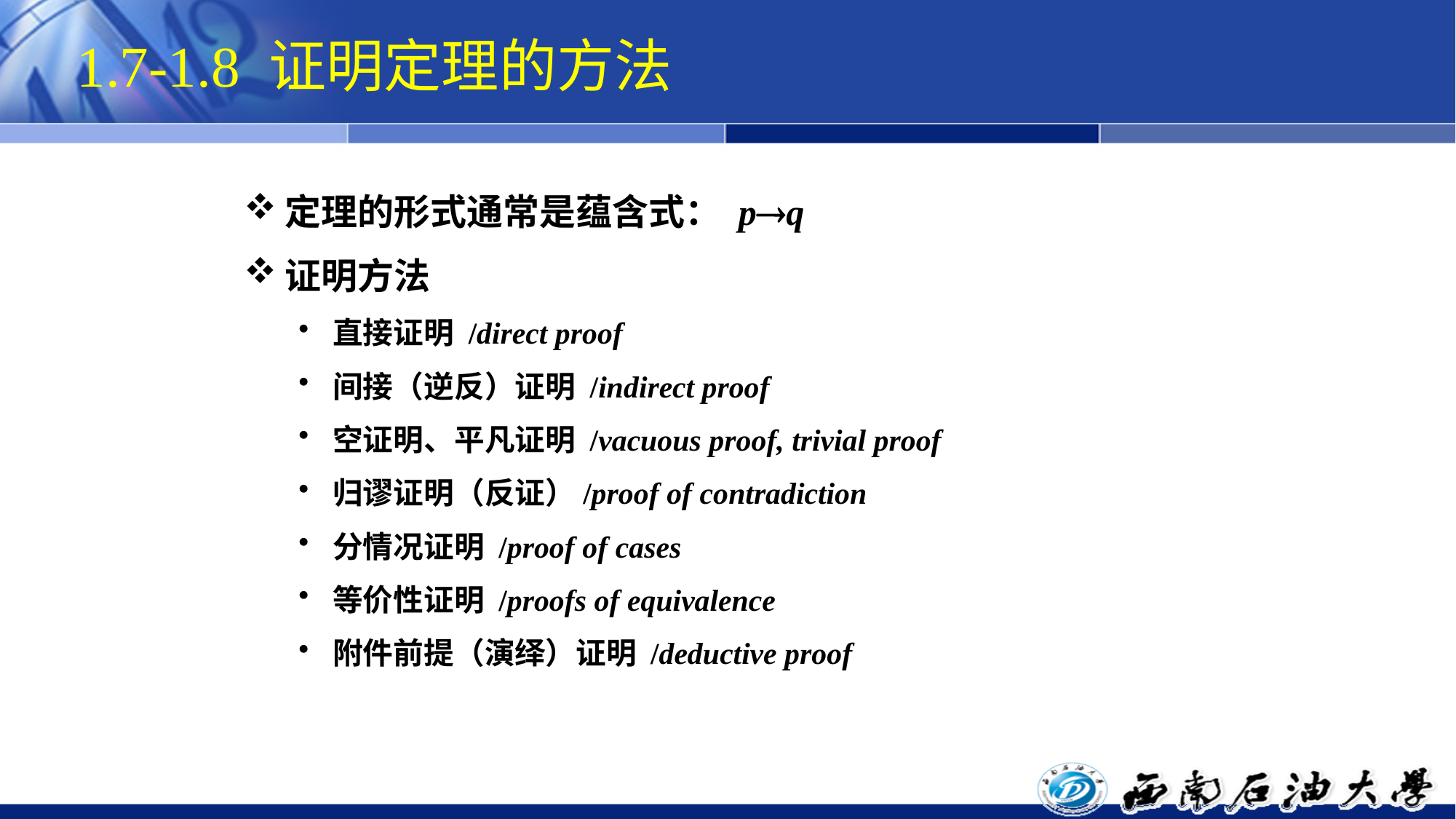

# 1.7-1.8 证明定理的方法
定理的形式通常是蕴含式： p→q
证明方法
直接证明 /direct proof
间接（逆反）证明 /indirect proof
空证明、平凡证明 /vacuous proof, trivial proof
归谬证明（反证）/proof of contradiction
分情况证明 /proof of cases
等价性证明 /proofs of equivalence
附件前提（演绎）证明 /deductive proof